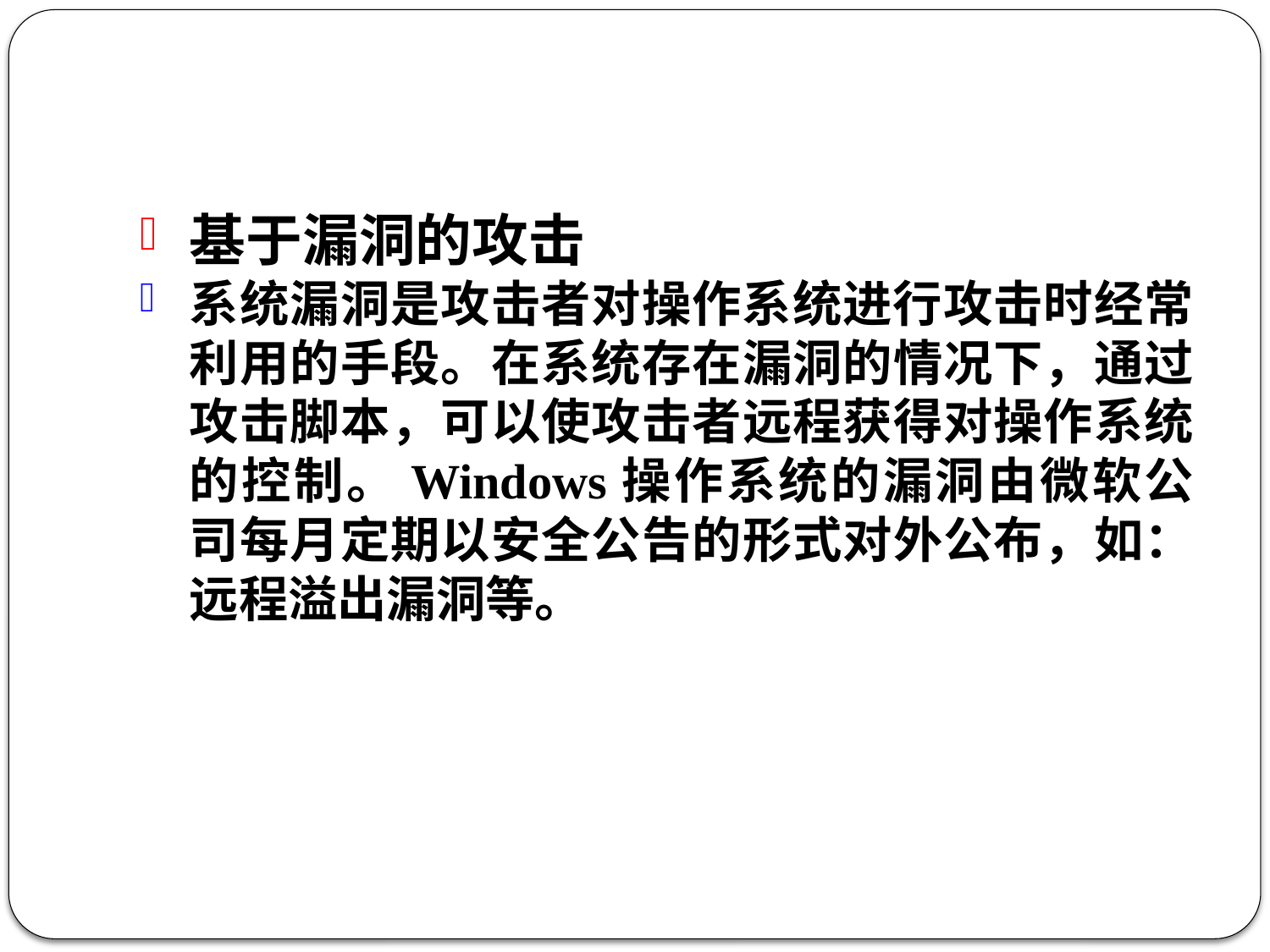

#
基于漏洞的攻击
系统漏洞是攻击者对操作系统进行攻击时经常利用的手段。在系统存在漏洞的情况下，通过攻击脚本，可以使攻击者远程获得对操作系统的控制。Windows操作系统的漏洞由微软公司每月定期以安全公告的形式对外公布，如：远程溢出漏洞等。